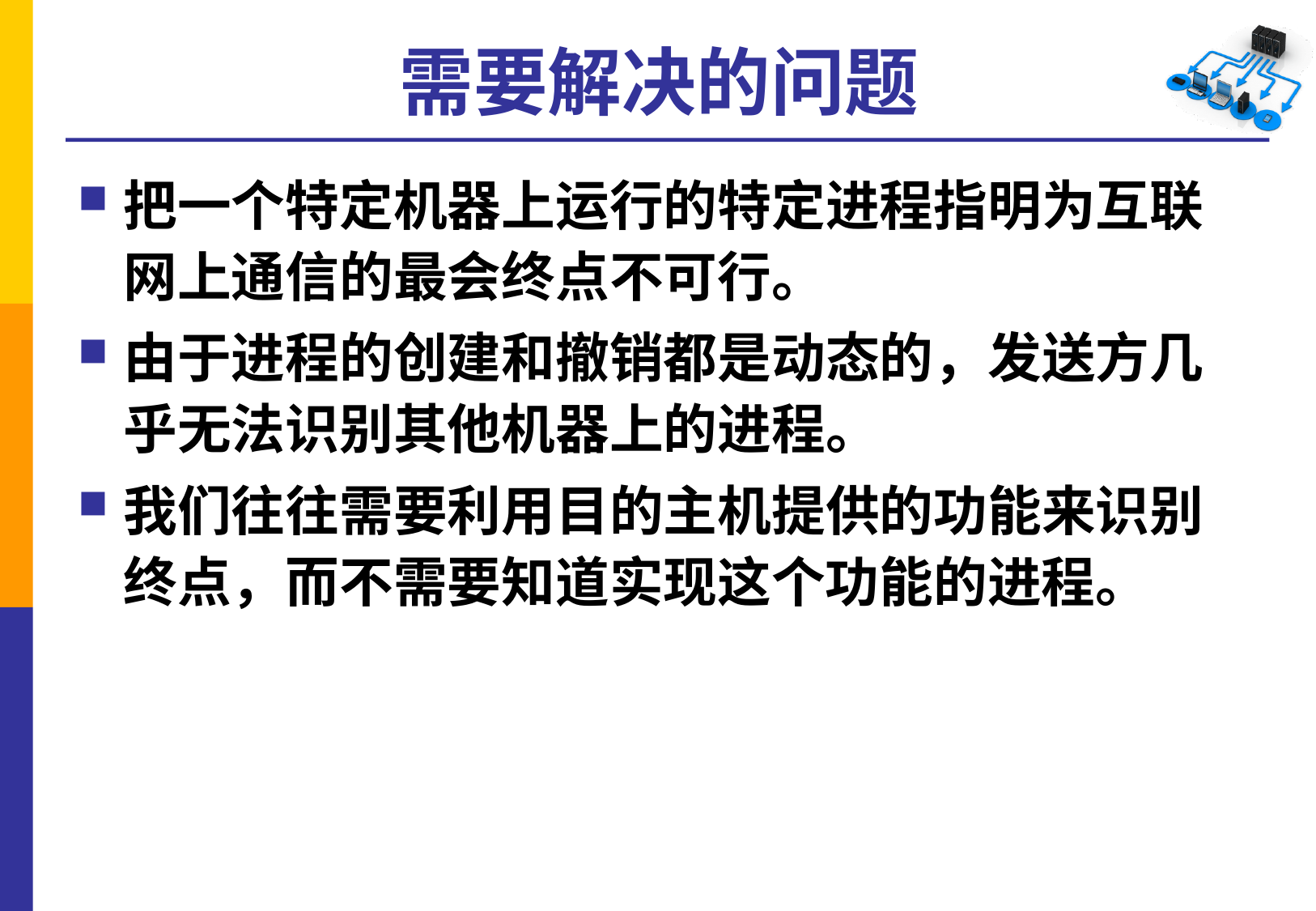

# 需要解决的问题
把一个特定机器上运行的特定进程指明为互联网上通信的最会终点不可行。
由于进程的创建和撤销都是动态的，发送方几乎无法识别其他机器上的进程。
我们往往需要利用目的主机提供的功能来识别终点，而不需要知道实现这个功能的进程。